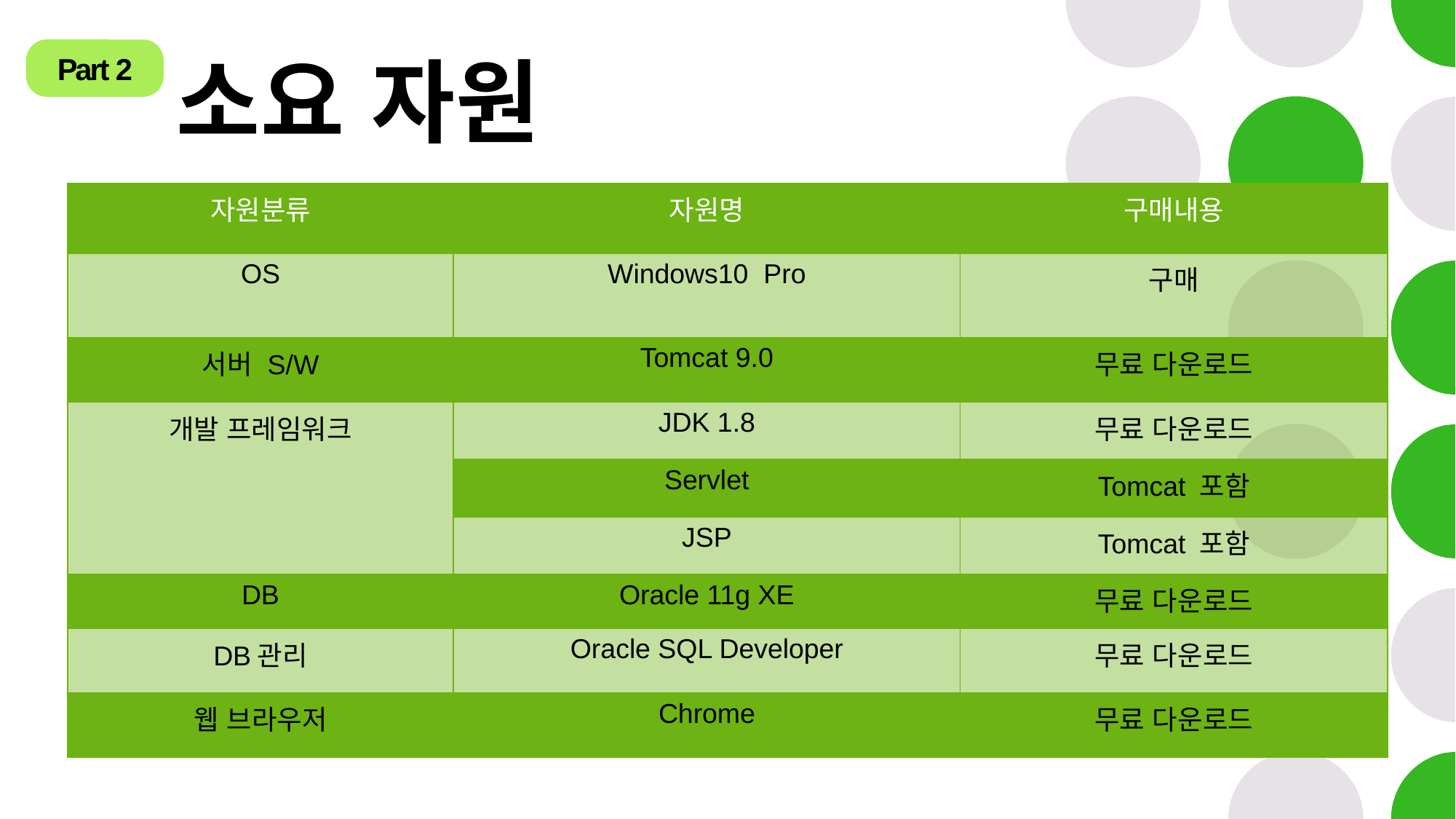

소요 자원

Part 2
| 자원분류 | 자원명 | 구매내용 |
| --- | --- | --- |
| OS | Windows10 Pro | 구매 |
| 서버 S/W | Tomcat 9.0 | 무료 다운로드 |
| 개발 프레임워크 | JDK 1.8 | 무료 다운로드 |
|  | Servlet | Tomcat 포함 |
|  | JSP | Tomcat 포함 |
| DB | Oracle 11g XE | 무료 다운로드 |
| DB관리 | Oracle SQL Developer | 무료 다운로드 |
| 웹 브라우저 | Chrome | 무료 다운로드 |